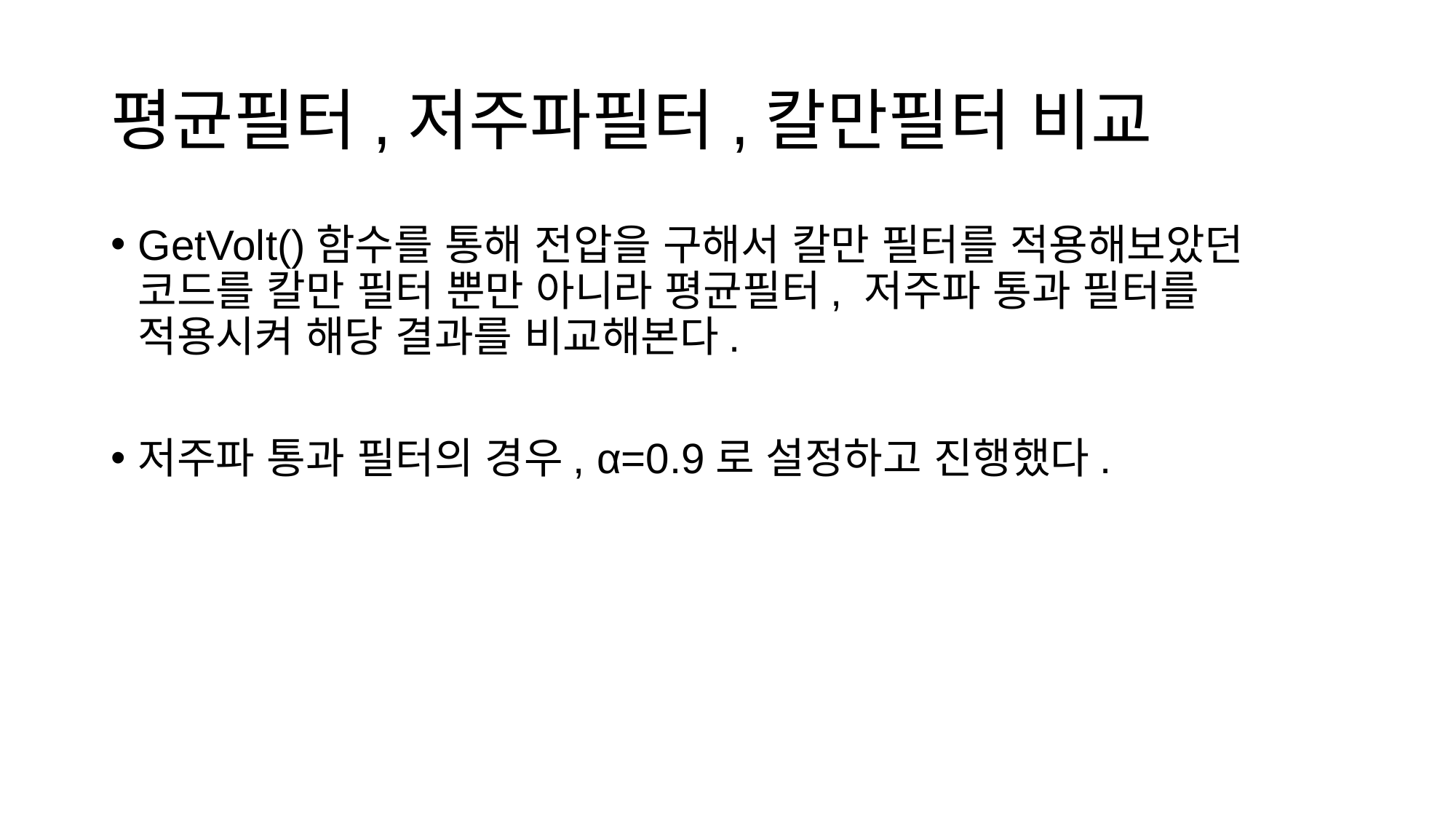

# 평균필터,저주파필터,칼만필터 비교
GetVolt()함수를 통해 전압을 구해서 칼만 필터를 적용해보았던 코드를 칼만 필터 뿐만 아니라 평균필터, 저주파 통과 필터를 적용시켜 해당 결과를 비교해본다.

저주파 통과 필터의 경우, α=0.9로 설정하고 진행했다.